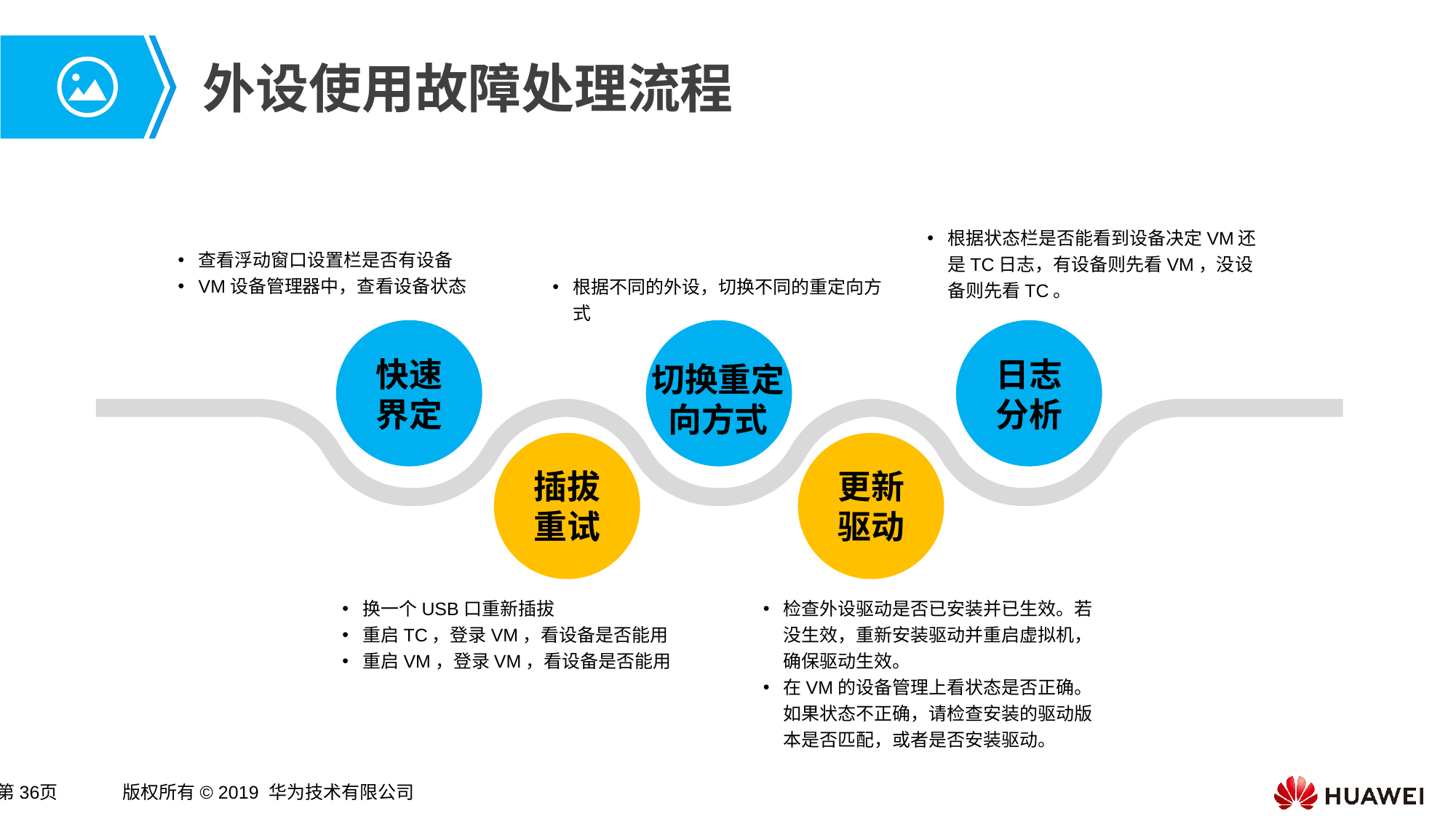

# 外设使用故障处理流程
根据状态栏是否能看到设备决定VM还是TC日志，有设备则先看VM，没设备则先看TC。
查看浮动窗口设置栏是否有设备
VM设备管理器中，查看设备状态
根据不同的外设，切换不同的重定向方式
快速界定

日志分析
切换重定
向方式

插拔重试
更新驱动
换一个USB口重新插拔
重启TC，登录VM，看设备是否能用
重启VM，登录VM，看设备是否能用
检查外设驱动是否已安装并已生效。若没生效，重新安装驱动并重启虚拟机，确保驱动生效。
在VM的设备管理上看状态是否正确。如果状态不正确，请检查安装的驱动版本是否匹配，或者是否安装驱动。